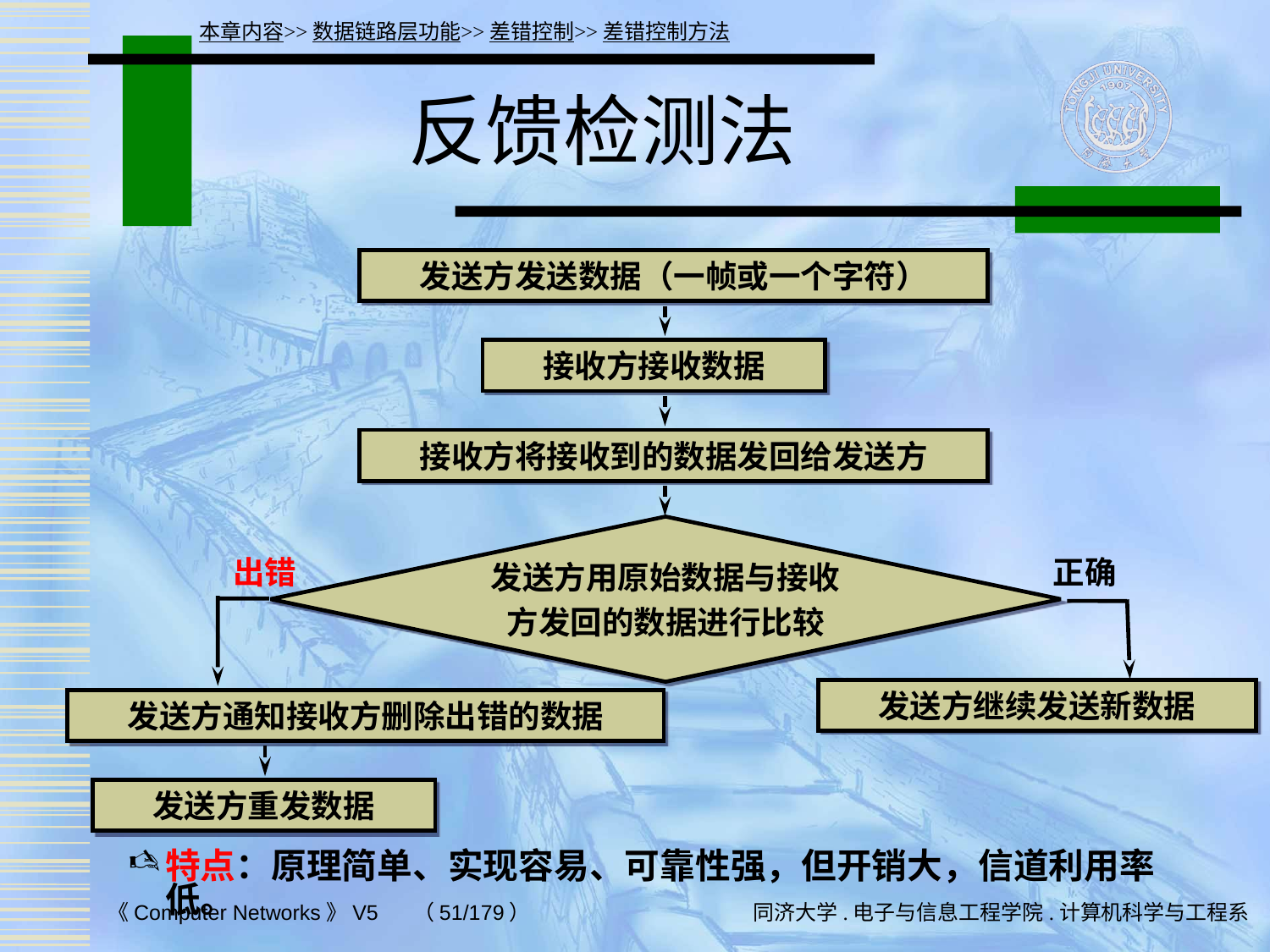

本章内容>>数据链路层功能>>差错控制>>差错控制方法
# 反馈检测法
发送方发送数据（一帧或一个字符）

接收方接收数据

接收方将接收到的数据发回给发送方

发送方用原始数据与接收
方发回的数据进行比较
出错
正确

发送方继续发送新数据
发送方通知接收方删除出错的数据

发送方重发数据
特点：原理简单、实现容易、可靠性强，但开销大，信道利用率低。